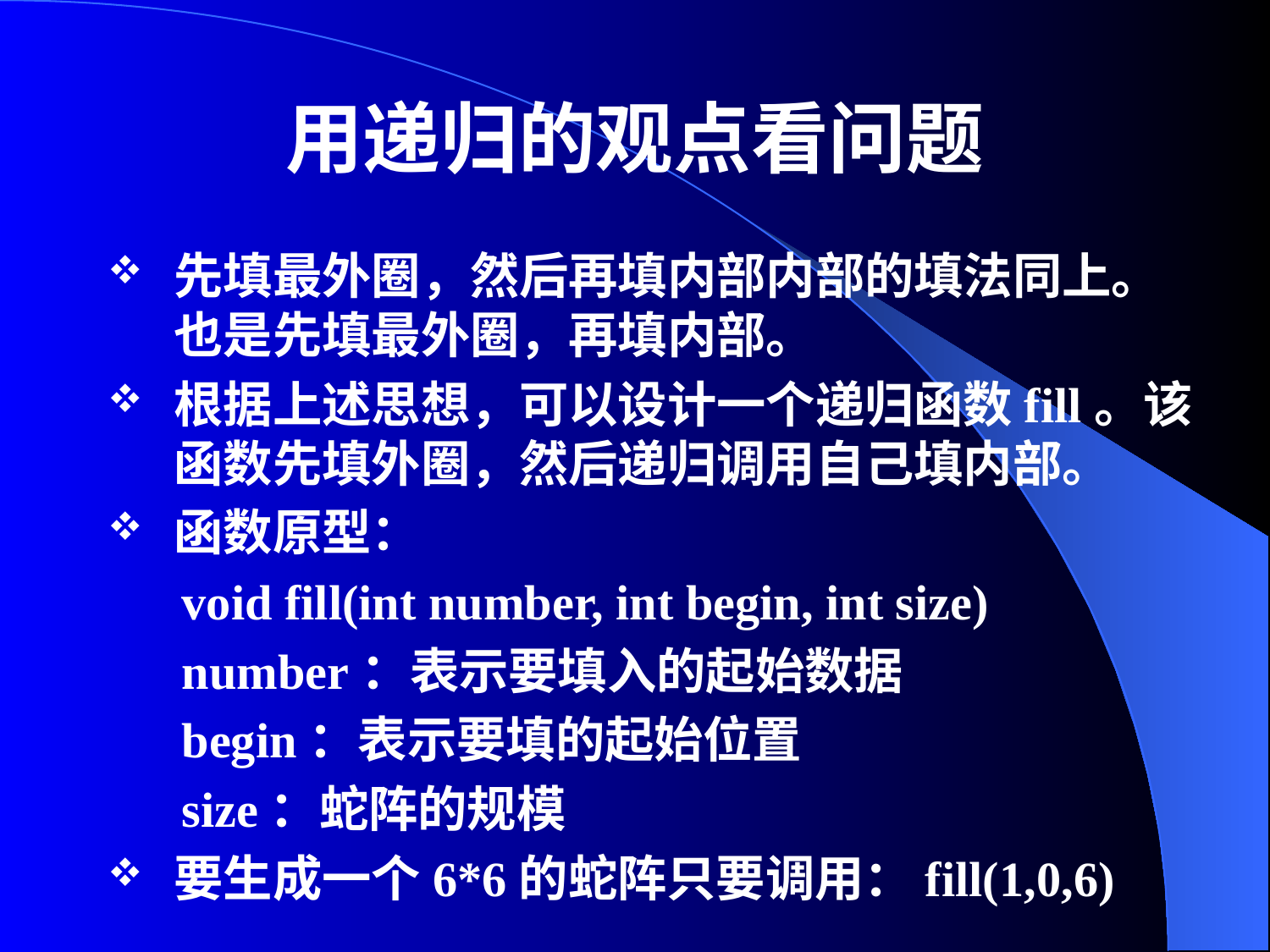

# 用递归的观点看问题
先填最外圈，然后再填内部内部的填法同上。也是先填最外圈，再填内部。
根据上述思想，可以设计一个递归函数fill。该函数先填外圈，然后递归调用自己填内部。
函数原型：
      void fill(int number, int begin, int size)
      number：表示要填入的起始数据
      begin：表示要填的起始位置
      size：蛇阵的规模
要生成一个6*6的蛇阵只要调用：fill(1,0,6)